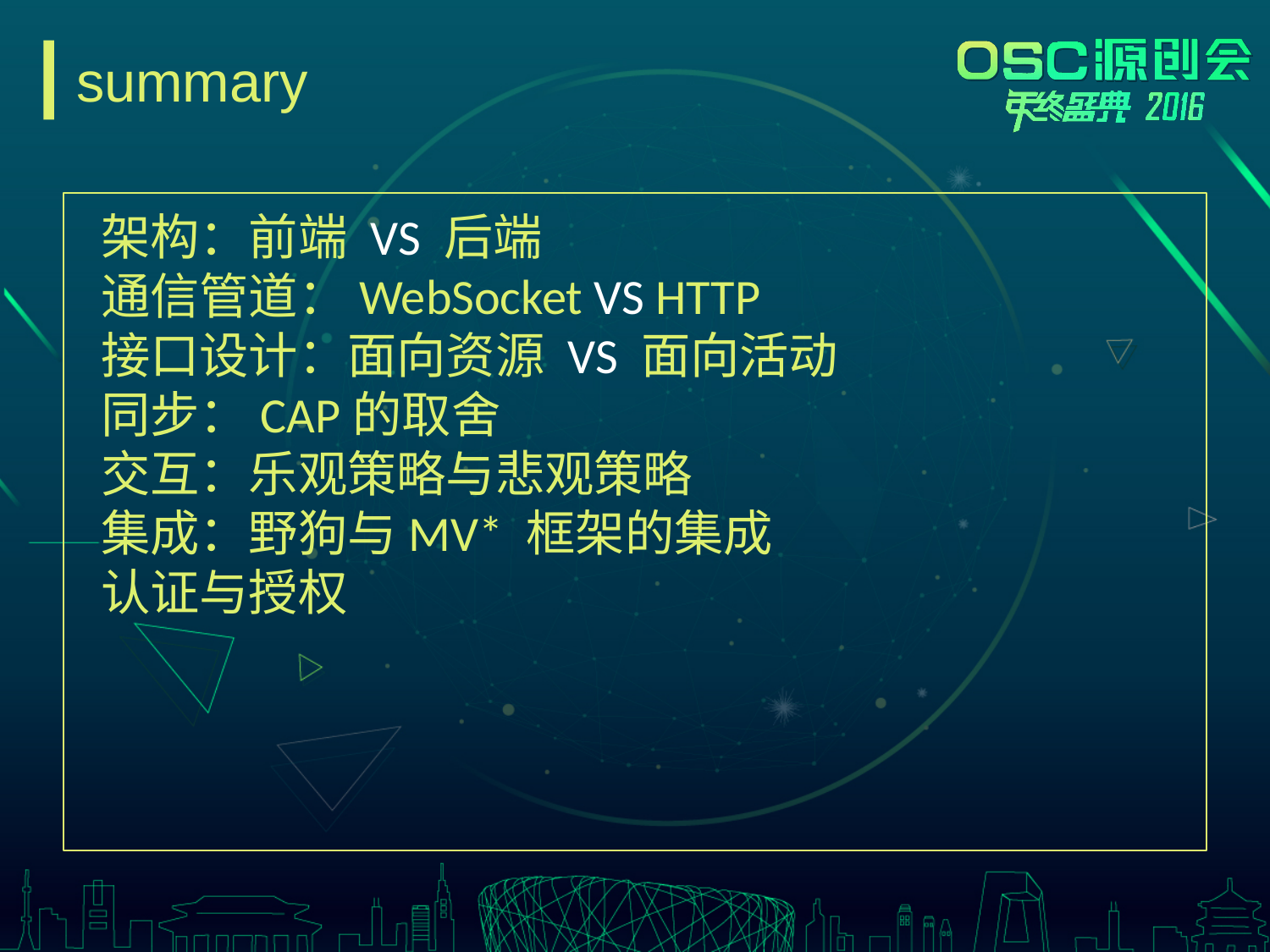

# summary
架构：前端 VS 后端
通信管道：WebSocket VS HTTP
接口设计：面向资源 VS 面向活动
同步：CAP的取舍
交互：乐观策略与悲观策略
集成：野狗与MV* 框架的集成
认证与授权